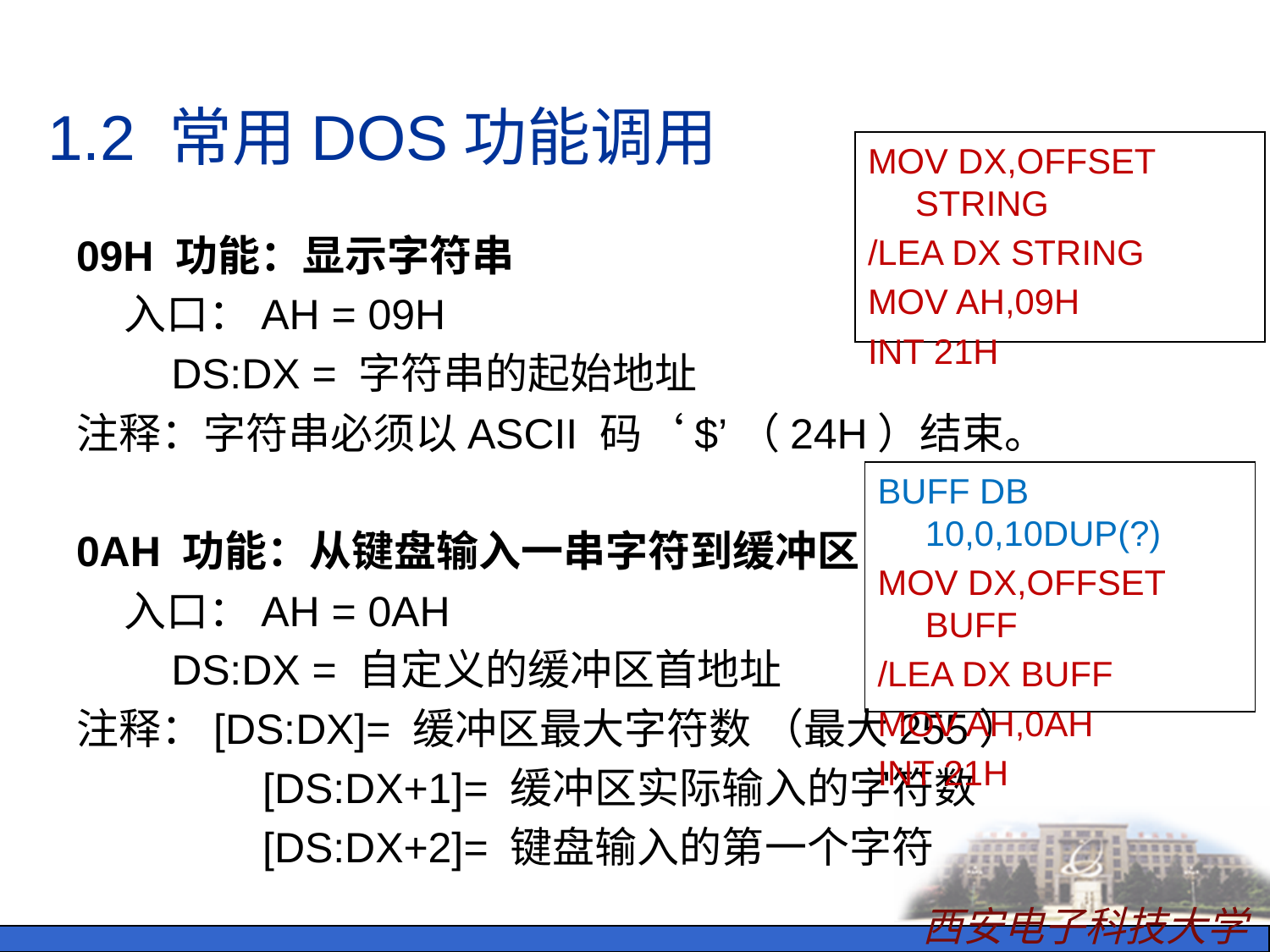

# 1.2 常用DOS功能调用
MOV DX,OFFSET STRING
/LEA DX STRING
MOV AH,09H
INT 21H
09H 功能：显示字符串
   	入口：AH = 09H
	    DS:DX = 字符串的起始地址
注释：字符串必须以ASCII 码‘$’（24H）结束。

0AH 功能：从键盘输入一串字符到缓冲区
    	入口：AH = 0AH
	    DS:DX = 自定义的缓冲区首地址
注释：[DS:DX]= 缓冲区最大字符数 （最大255）
         	 [DS:DX+1]= 缓冲区实际输入的字符数
         	 [DS:DX+2]= 键盘输入的第一个字符

BUFF DB 10,0,10DUP(?)
MOV DX,OFFSET BUFF
/LEA DX BUFF
MOV AH,0AH
INT 21H